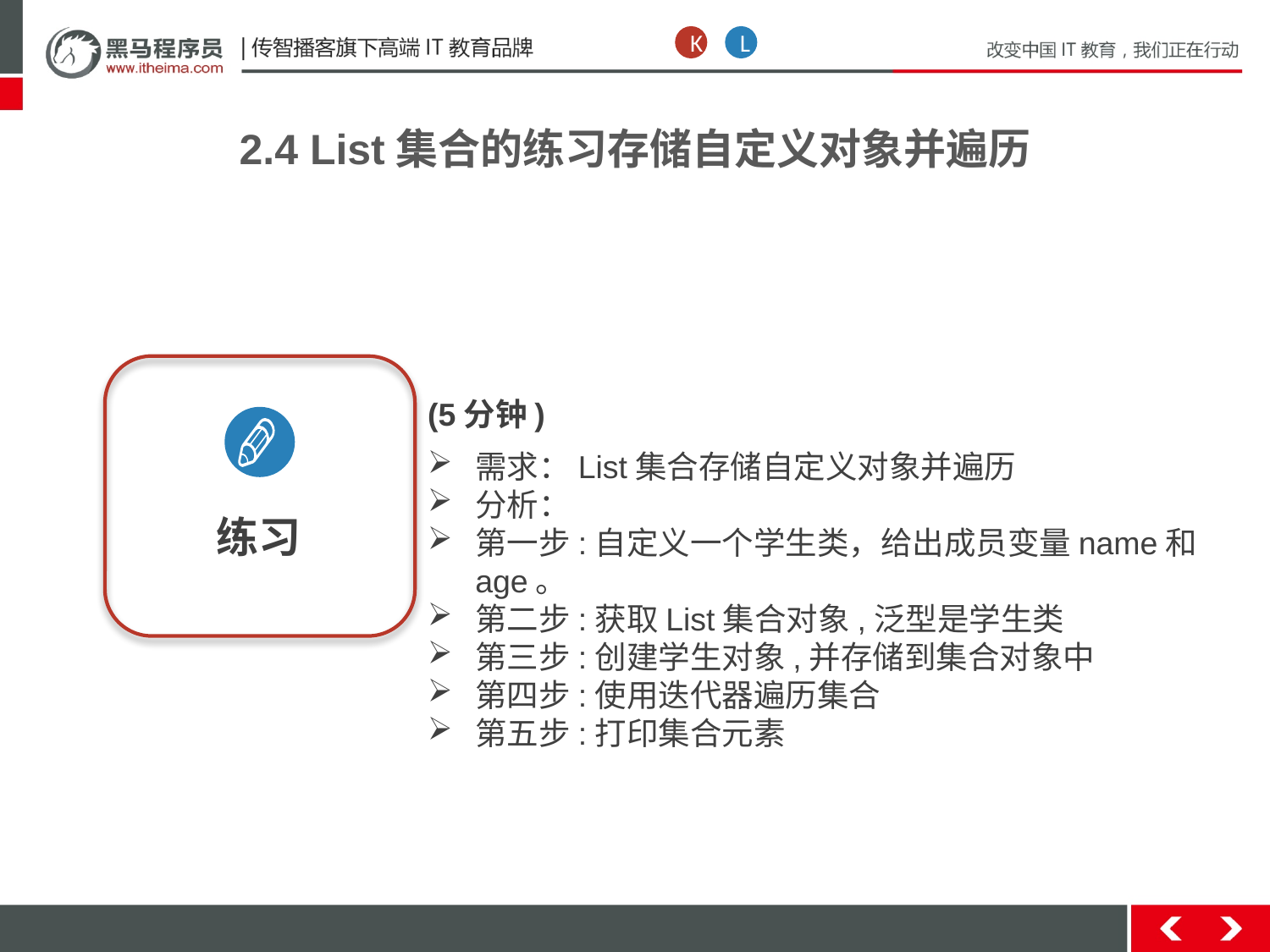

K
L
2.4 List集合的练习存储自定义对象并遍历

练习
(5分钟)
需求：List集合存储自定义对象并遍历
分析：
第一步:自定义一个学生类，给出成员变量name和age。
第二步:获取List集合对象,泛型是学生类
第三步:创建学生对象,并存储到集合对象中
第四步:使用迭代器遍历集合
第五步:打印集合元素